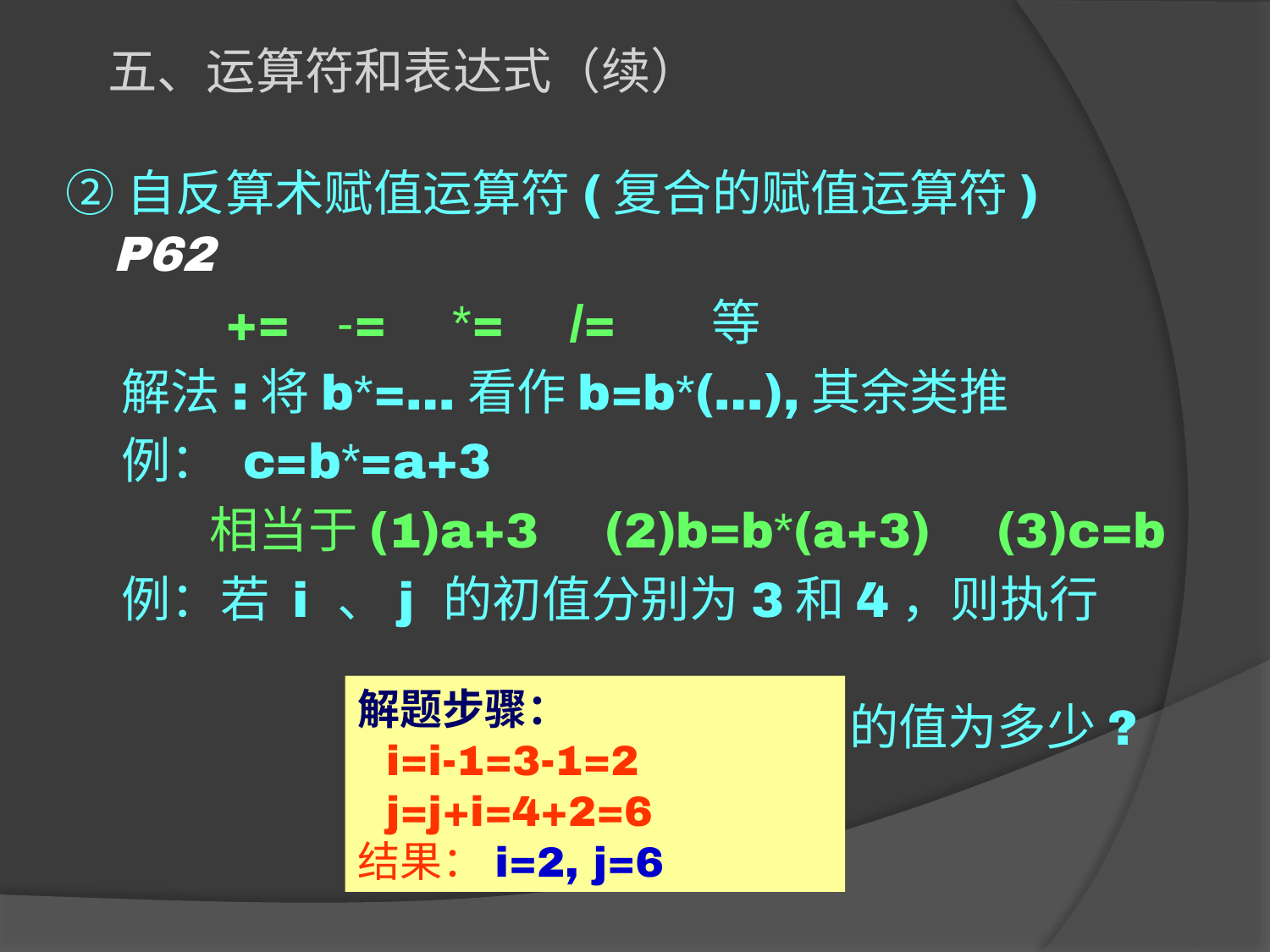

五、运算符和表达式（续）
②自反算术赋值运算符(复合的赋值运算符) 　　P62
　　　+=   -=    *=    /=     等
    解法:将b*=…看作b=b*(…),其余类推
    例： c=b*=a+3
            相当于(1)a+3    (2)b=b*(a+3)    (3)c=b
    例：若 i 、j 的初值分别为3和4，则执行
                   j+=i- =1   后i 、j 的值为多少?

解题步骤：
  i=i-1=3-1=2
  j=j+i=4+2=6
结果：i=2, j=6